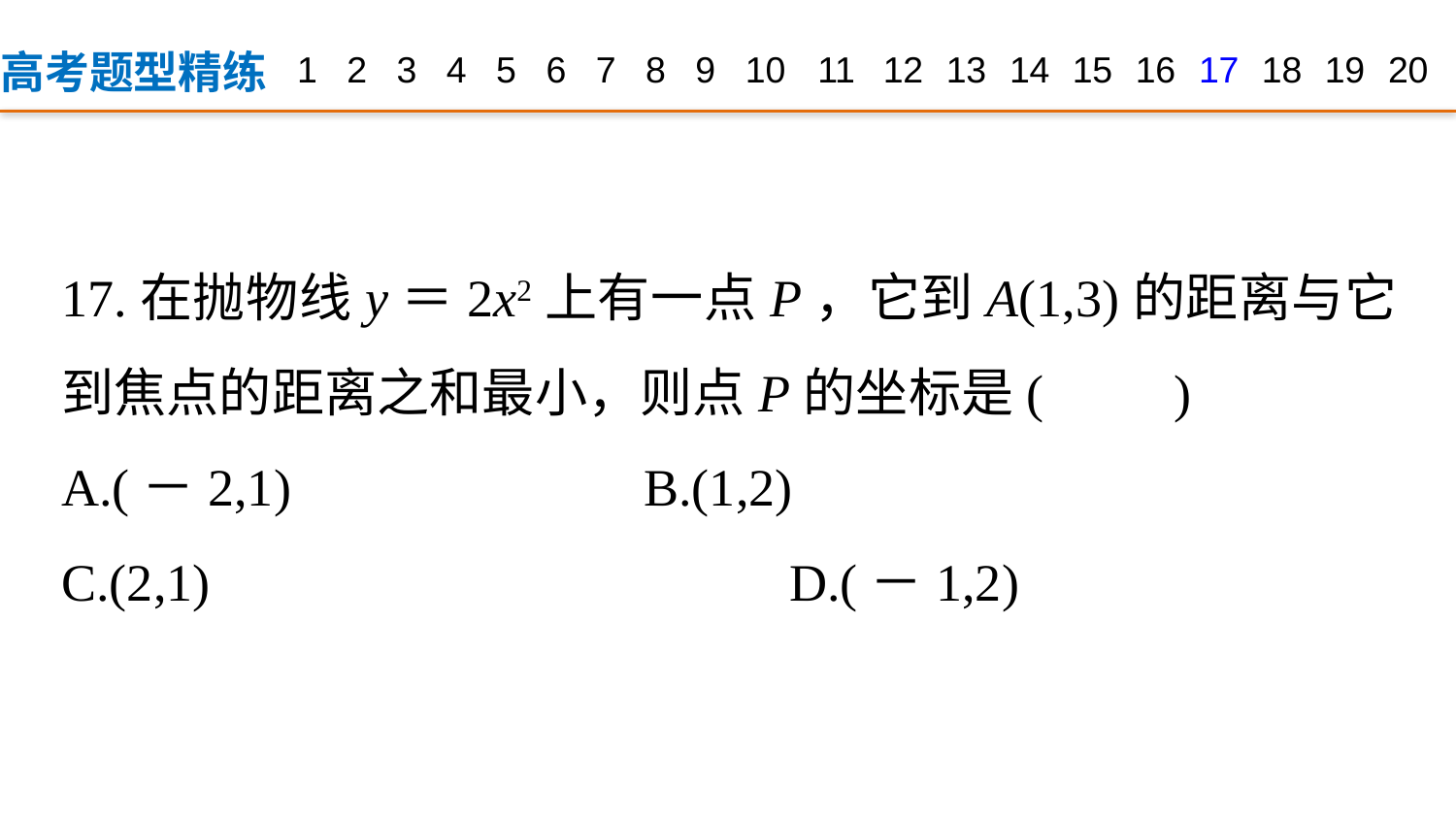

高考题型精练
1
2
3
4
5
6
7
8
9
12
13
14
15
16
17
18
19
20
10
11
17.在抛物线y＝2x2上有一点P，它到A(1,3)的距离与它到焦点的距离之和最小，则点P的坐标是(　　)
A.(－2,1)  			B.(1,2)
C.(2,1)  				D.(－1,2)